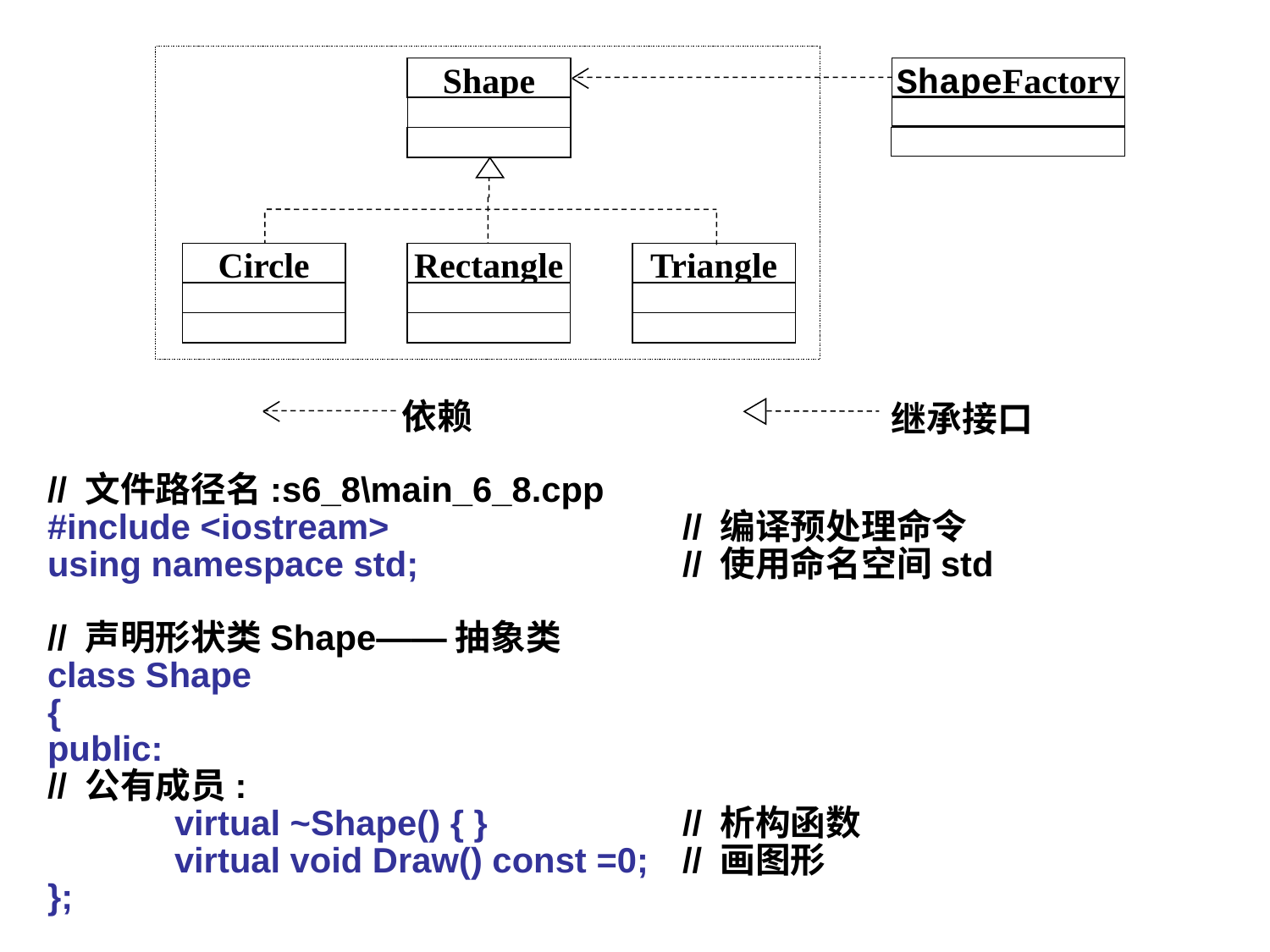

Shape

ShapeFactory

Circle

Rectangle

Triangle

依赖

继承接口
// 文件路径名:s6_8\main_6_8.cpp
#include <iostream>               		// 编译预处理命令
using namespace std;			// 使用命名空间std

// 声明形状类Shape——抽象类
class Shape
{
public:
// 公有成员:
	virtual ~Shape() { }		// 析构函数
	virtual void Draw() const =0;	// 画图形
};